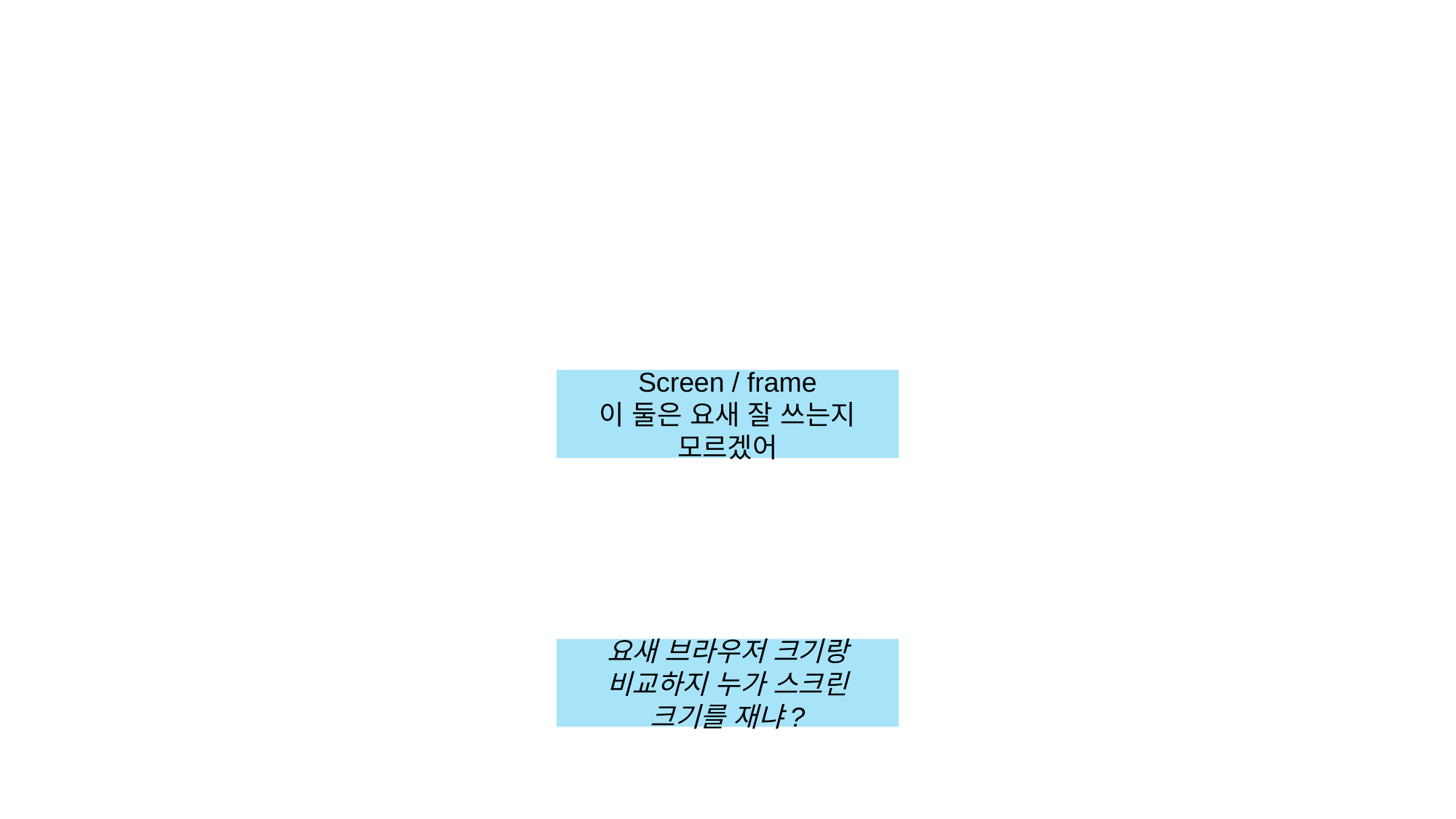

Screen / frame
이 둘은 요새 잘 쓰는지 모르겠어
요새 브라우저 크기랑 비교하지 누가 스크린 크기를 재냐?